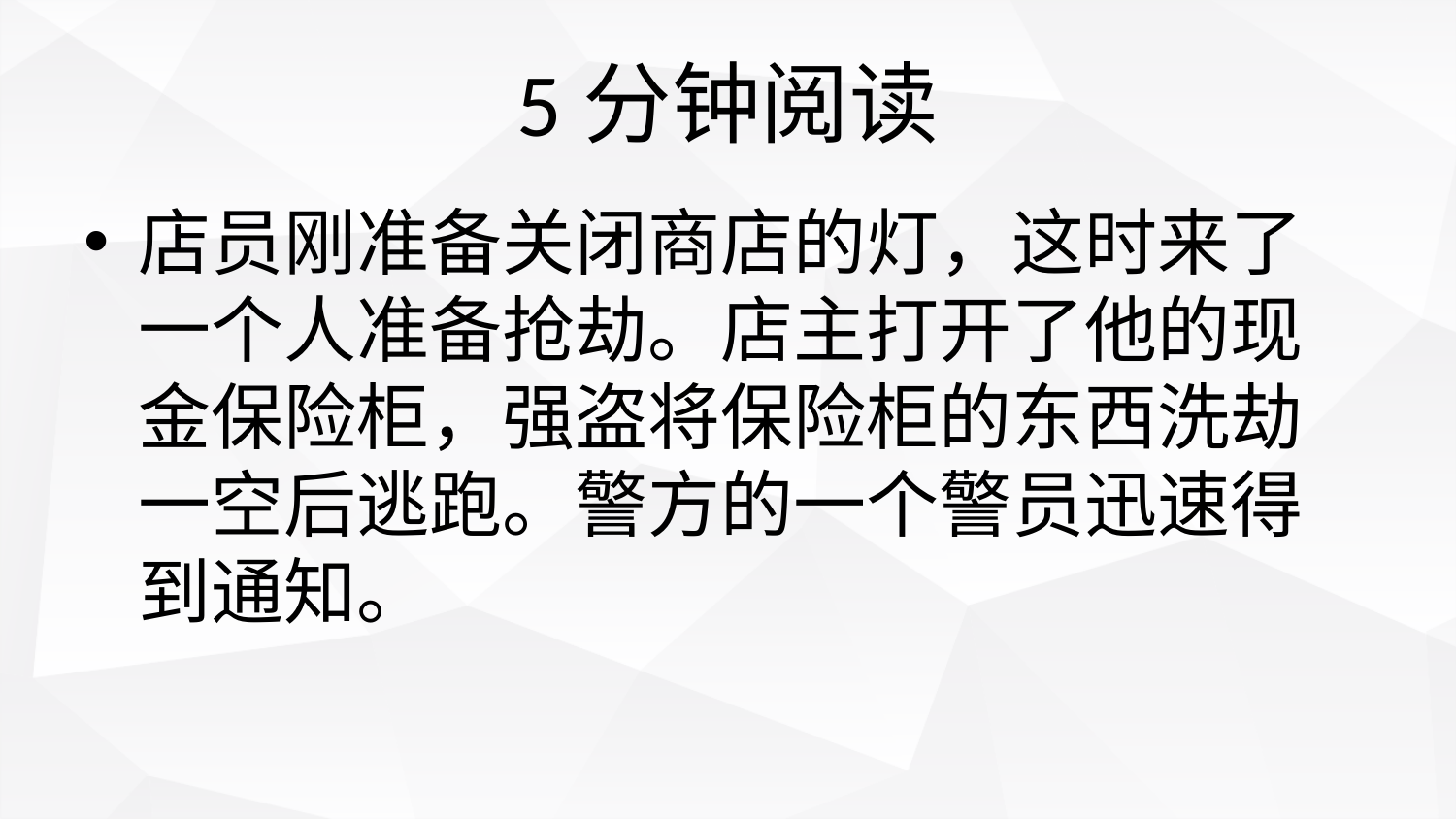

# 5分钟阅读
店员刚准备关闭商店的灯，这时来了一个人准备抢劫。店主打开了他的现金保险柜，强盗将保险柜的东西洗劫一空后逃跑。警方的一个警员迅速得到通知。
15